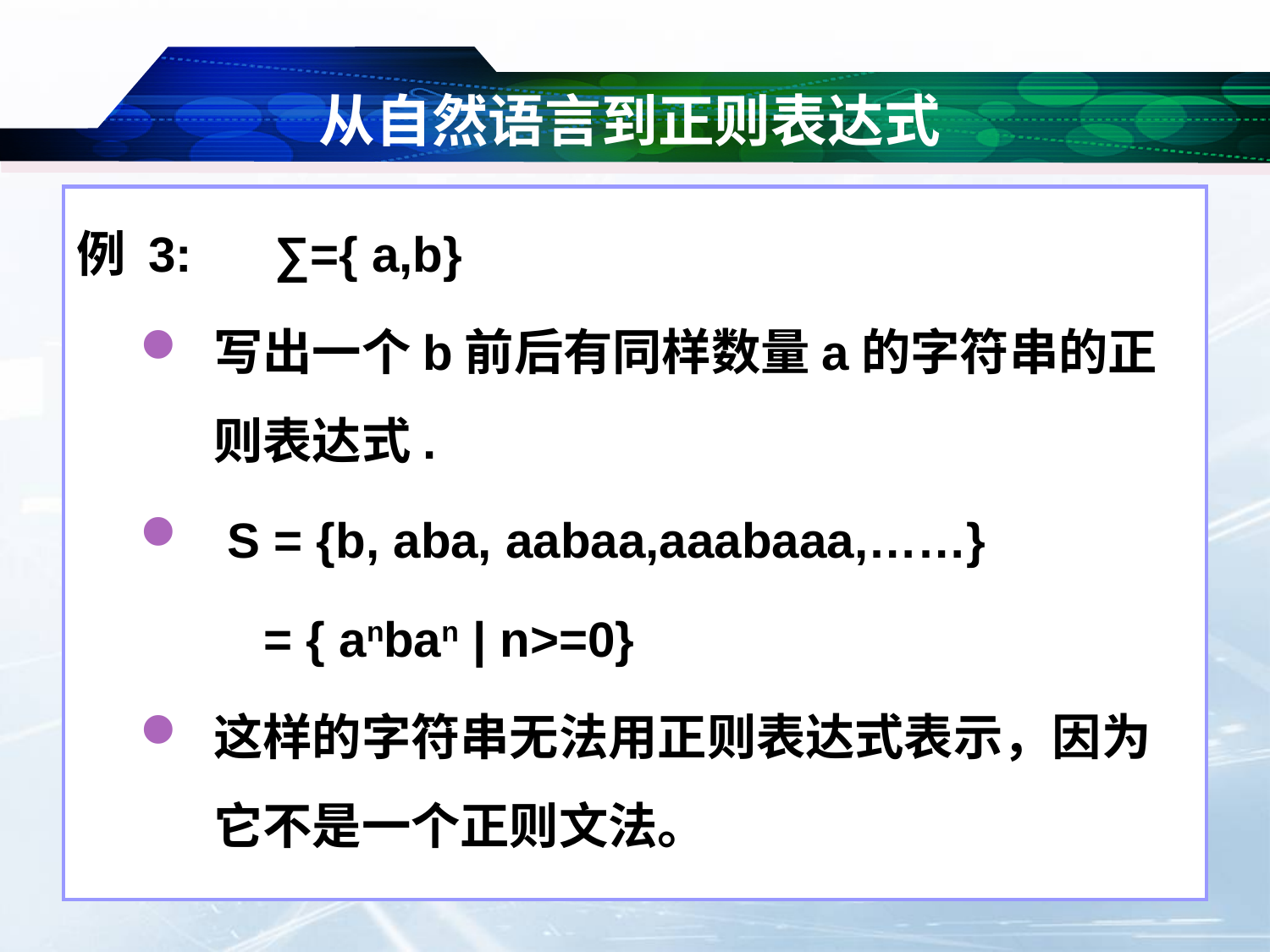

# 从自然语言到正则表达式
例 3:      ∑={ a,b}
写出一个b前后有同样数量a的字符串的正则表达式.
 S = {b, aba, aabaa,aaabaaa,……}
         = { anban | n>=0}
这样的字符串无法用正则表达式表示，因为它不是一个正则文法。